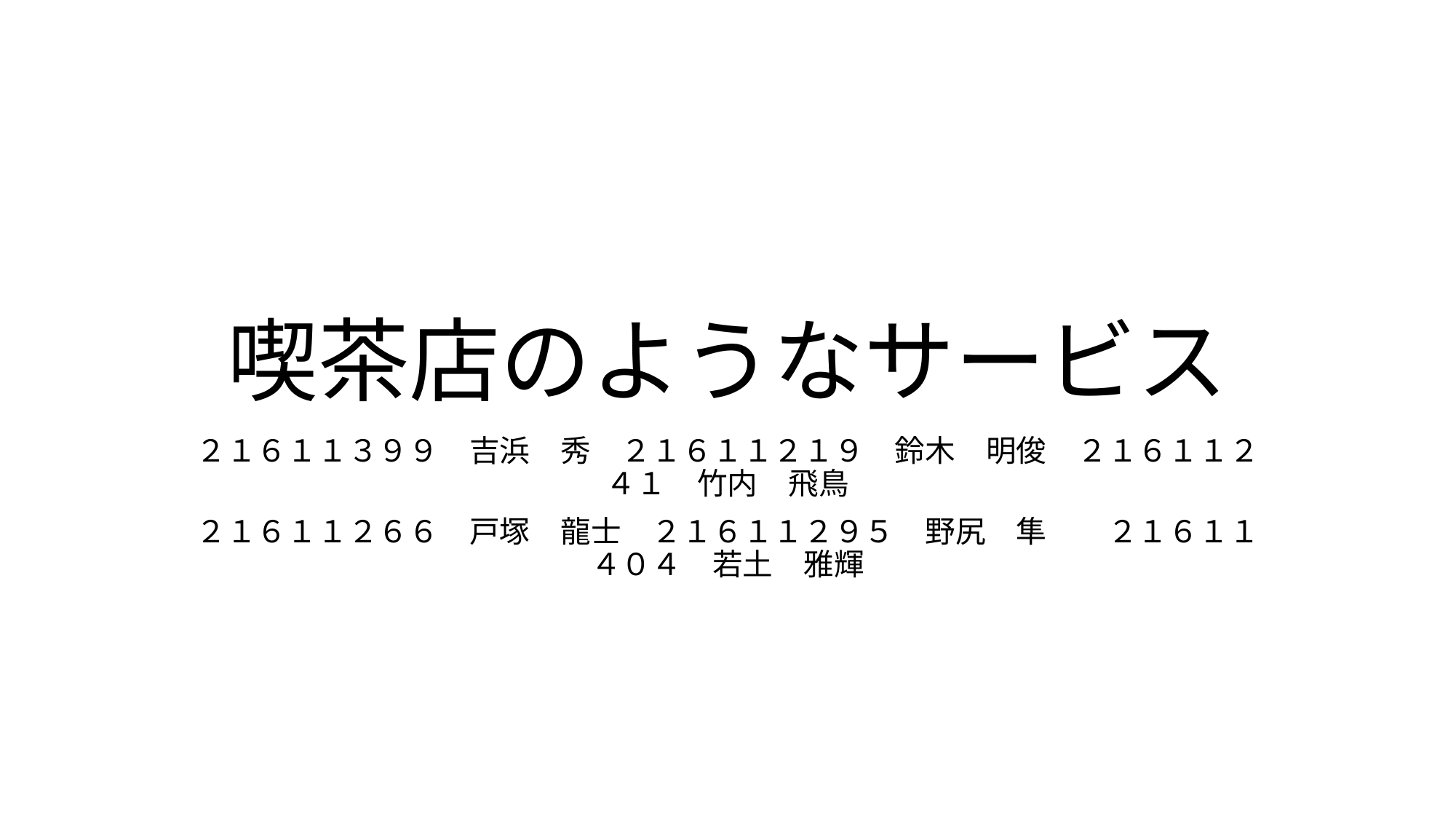

# 喫茶店のようなサービス
２１６１１３９９　吉浜　秀　２１６１１２１９　鈴木　明俊　２１６１１２４１　竹内　飛鳥
２１６１１２６６　戸塚　龍士　２１６１１２９５　野尻　隼　　２１６１１４０４　若土　雅輝